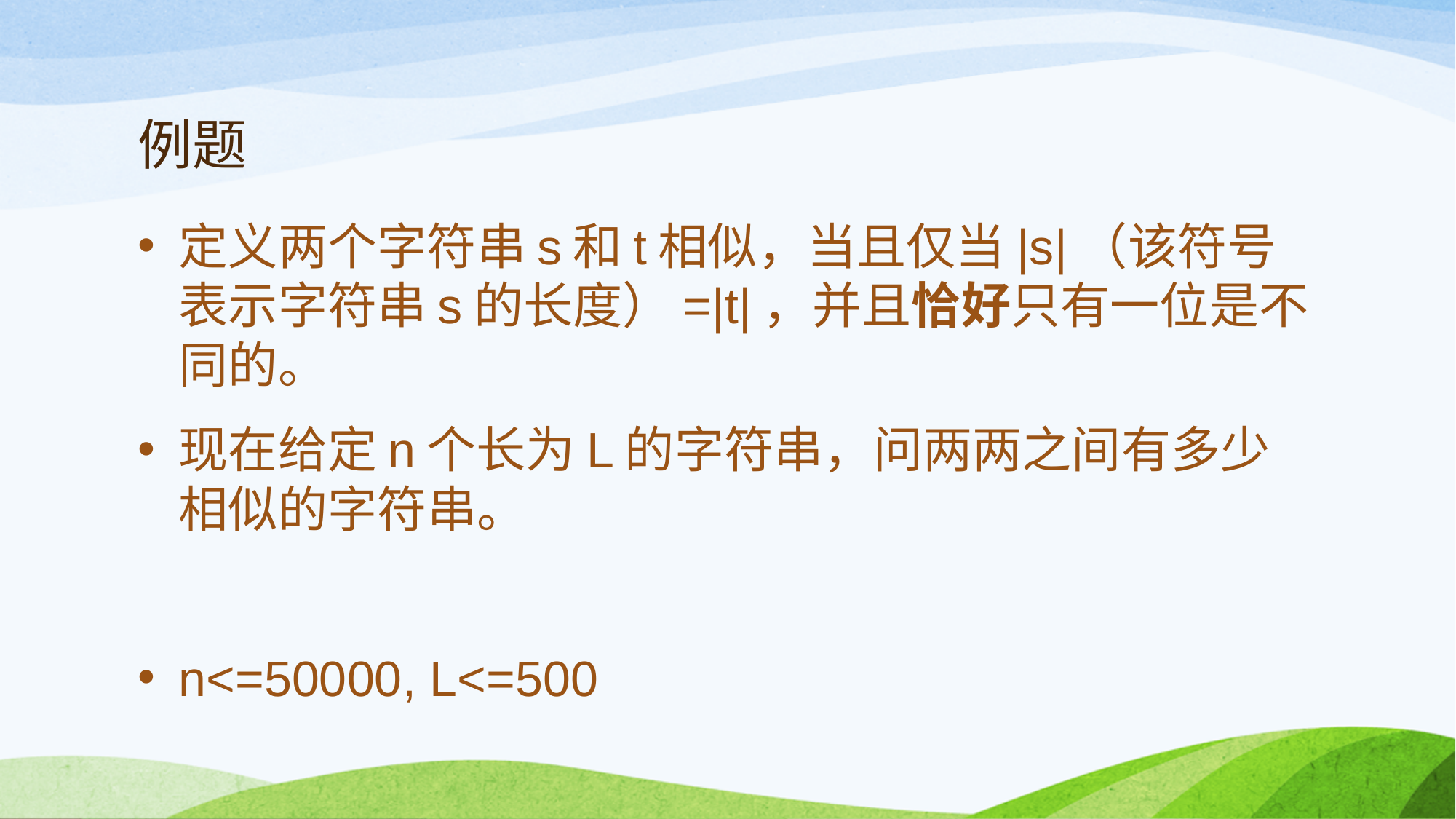

# 例题
定义两个字符串s和t相似，当且仅当|s|（该符号表示字符串s的长度）=|t|，并且恰好只有一位是不同的。
现在给定n个长为L的字符串，问两两之间有多少相似的字符串。

n<=50000, L<=500